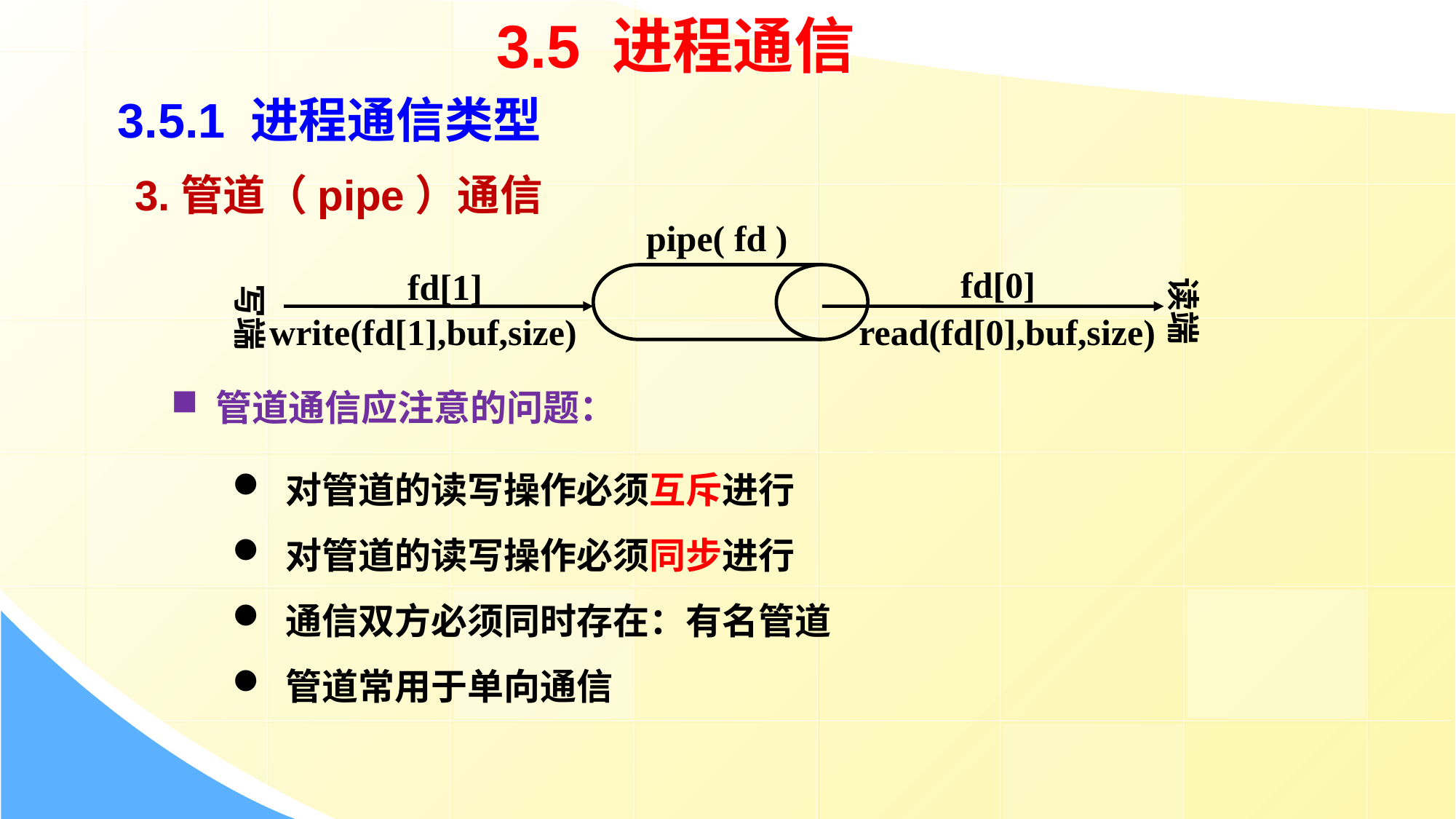

3.5 进程通信
3.5.1 进程通信类型
3.管道（pipe）通信
pipe( fd )
fd[0]
fd[1]

读端
写端
write(fd[1],buf,size)
read(fd[0],buf,size)

 管道通信应注意的问题：
 对管道的读写操作必须互斥进行
 对管道的读写操作必须同步进行
 通信双方必须同时存在：有名管道
 管道常用于单向通信